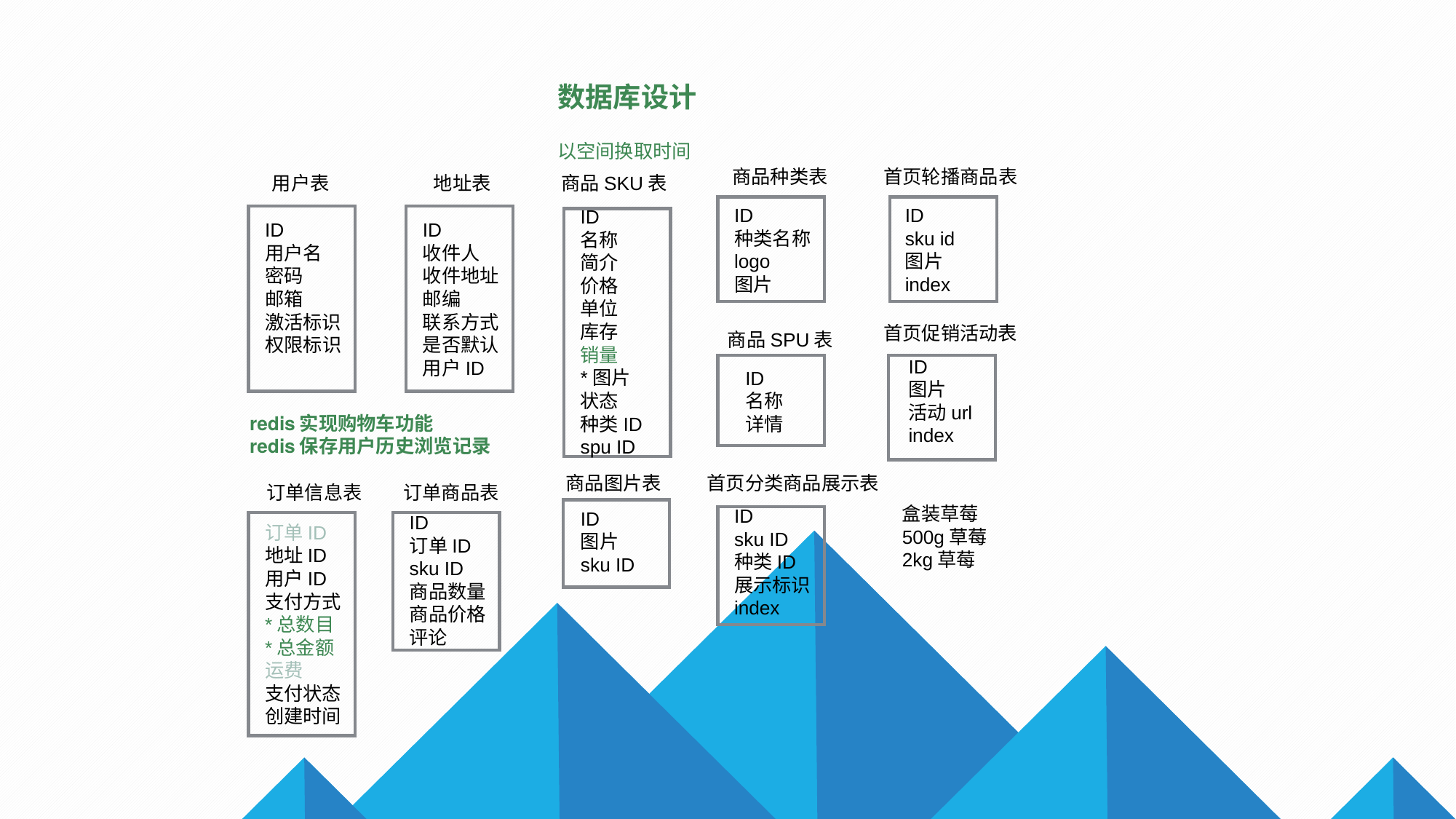

数据库设计
以空间换取时间
商品种类表
首页轮播商品表
用户表
地址表
商品SKU表

ID
种类名称
logo
图片
ID
sku id
图片
index
ID
名称
简介
价格
单位
库存
销量
*图片
状态
种类ID
spu ID

ID
用户名
密码
邮箱
激活标识
权限标识
ID
收件人
收件地址
邮编
联系方式
是否默认
用户ID
首页促销活动表
商品SPU表
ID
图片
活动url
index

ID
名称
详情
redis实现购物车功能
redis保存用户历史浏览记录
商品图片表
首页分类商品展示表
订单商品表
订单信息表
盒装草莓
500g草莓
2kg草莓
ID
sku ID
种类ID
展示标识
index

ID
图片
sku ID
ID
订单ID
sku ID
商品数量
商品价格
评论

订单ID
地址ID
用户ID
支付方式
*总数目
*总金额
运费
支付状态
创建时间